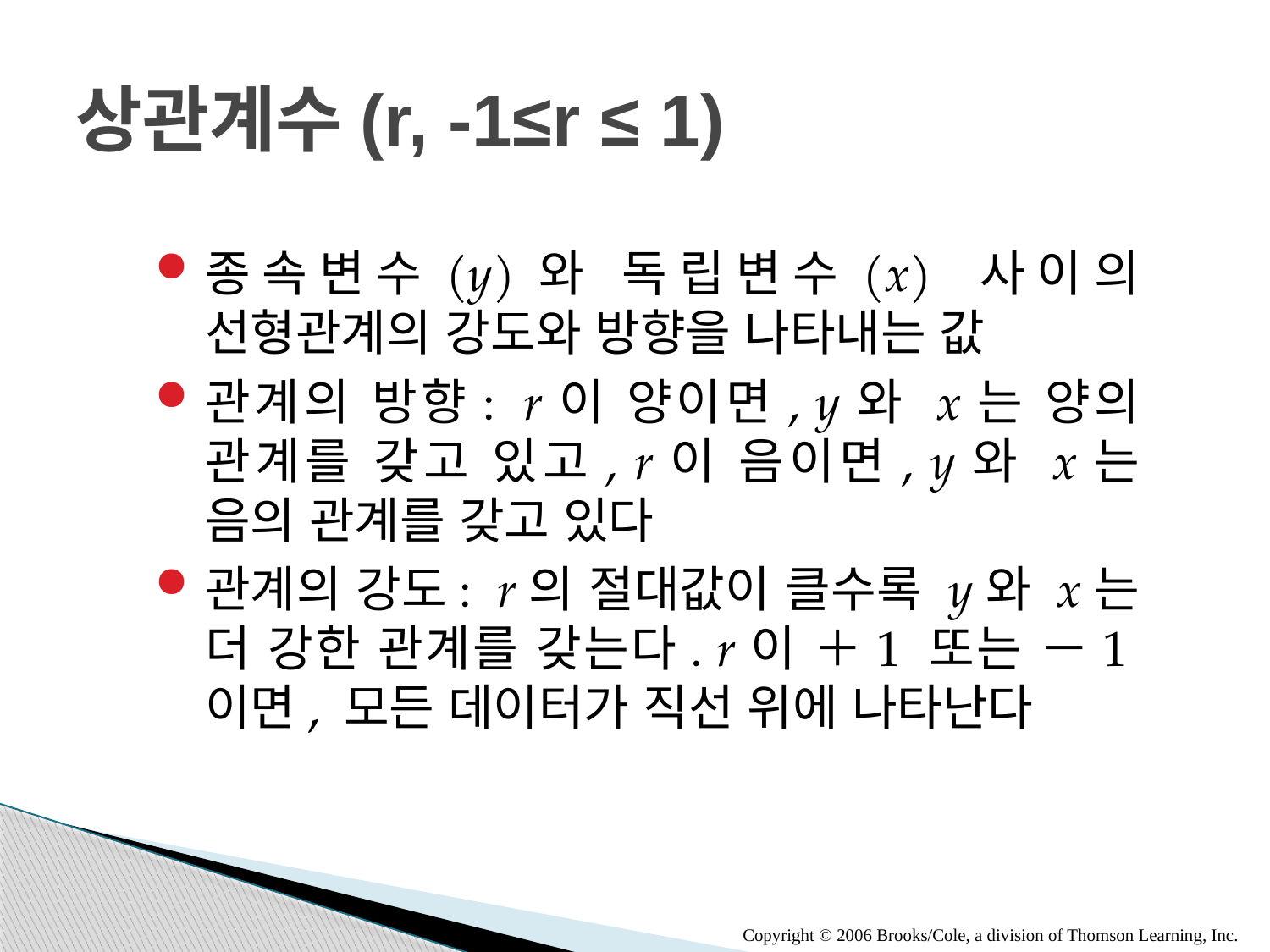

# 상관계수(r, -1≤r ≤ 1)
종속변수(y)와 독립변수(x) 사이의 선형관계의 강도와 방향을 나타내는 값
관계의 방향:  r이 양이면, y와 x는 양의 관계를 갖고 있고, r이 음이면, y와 x는 음의 관계를 갖고 있다
관계의 강도:  r의 절대값이 클수록 y와 x는 더 강한 관계를 갖는다. r이 ＋1 또는 －1이면, 모든 데이터가 직선 위에 나타난다